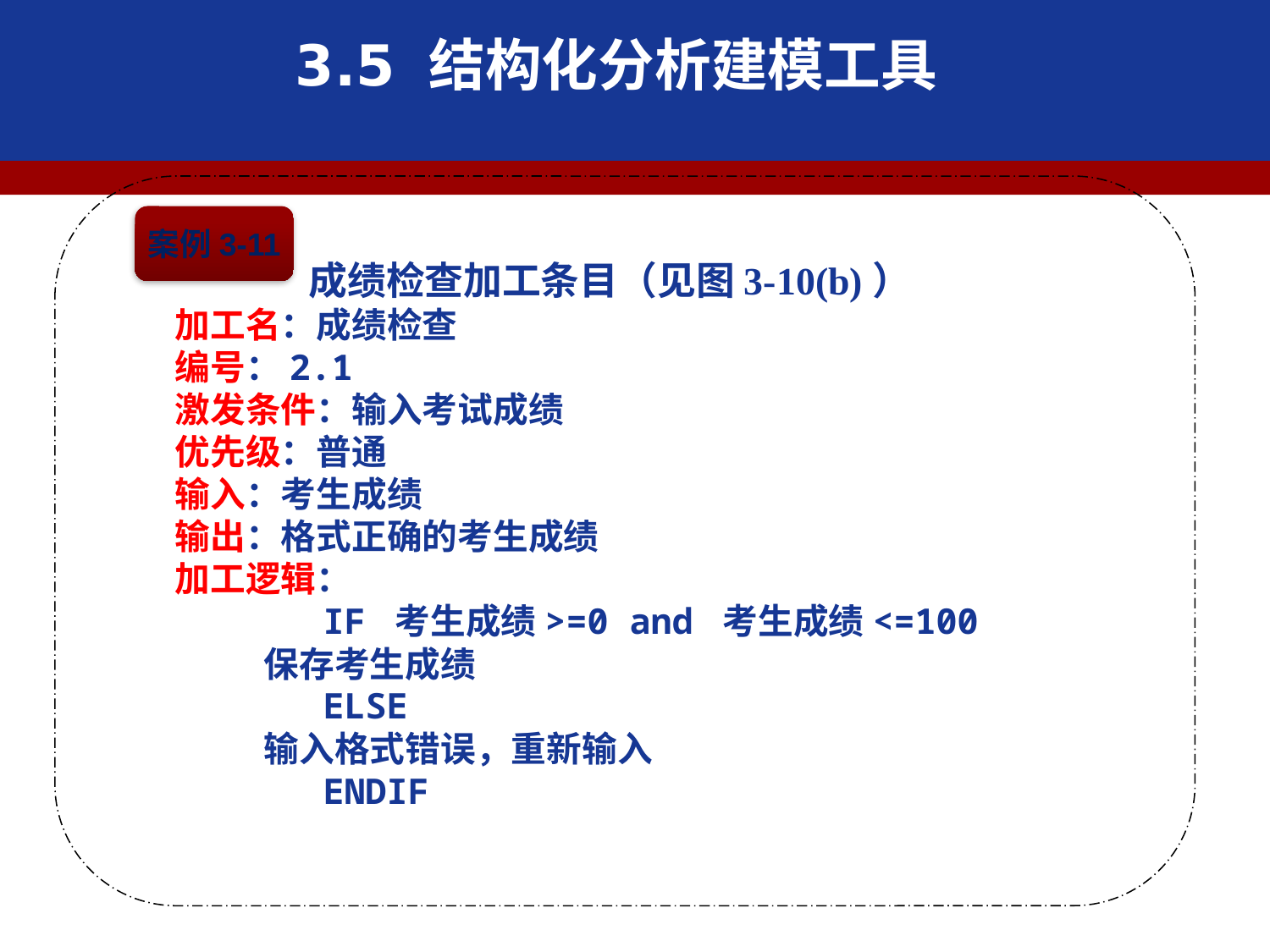

3.5 结构化分析建模工具

案例3-11
              成绩检查加工条目（见图3-10(b)）
加工名：成绩检查
编号：2.1
激发条件：输入考试成绩
优先级：普通
输入：考生成绩
输出：格式正确的考生成绩
加工逻辑：
       IF 考生成绩>=0 and 考生成绩<=100
          保存考生成绩
       ELSE
          输入格式错误，重新输入
       ENDIF